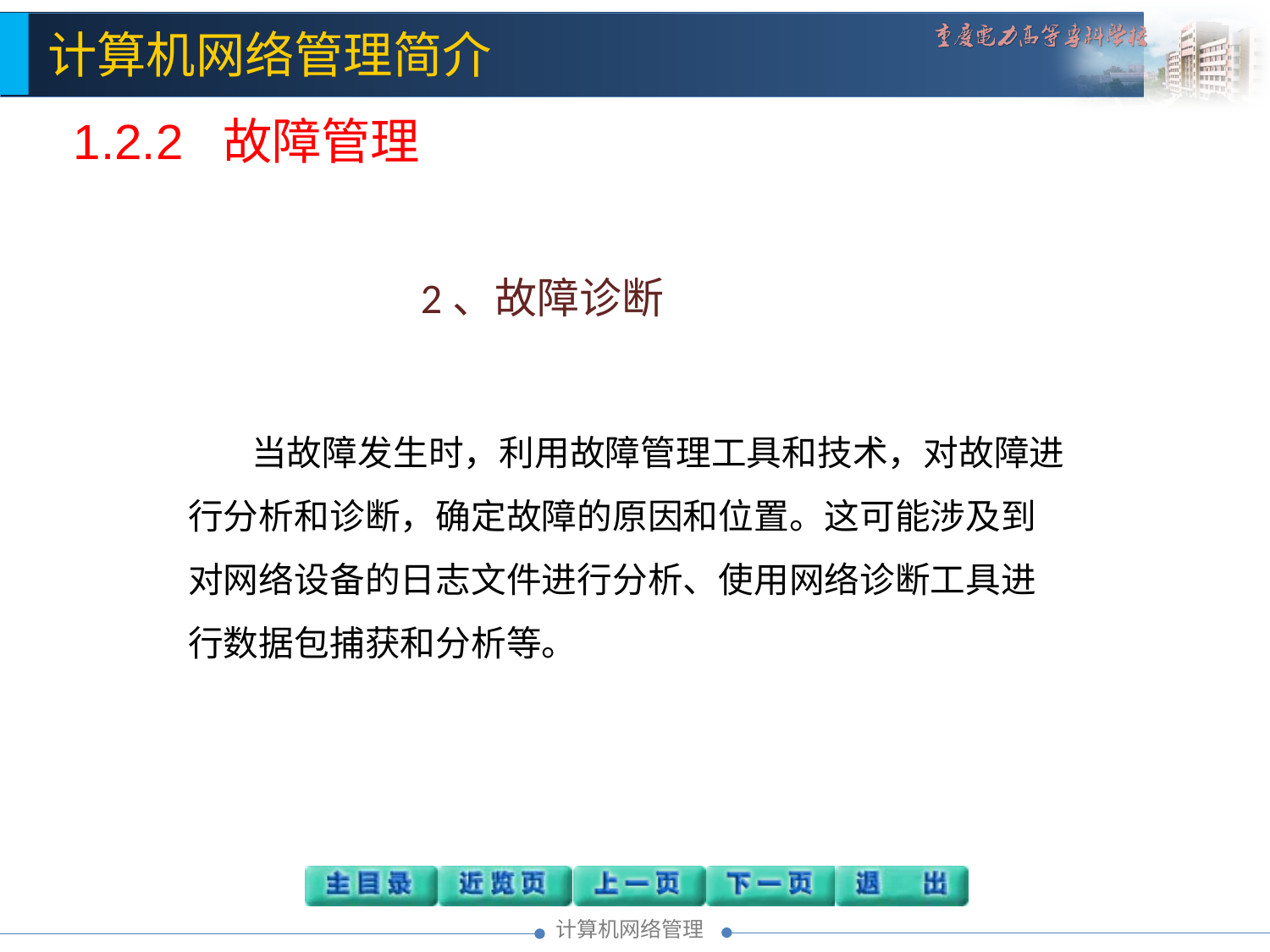

1.2.2  故障管理
2、故障诊断
当故障发生时，利用故障管理工具和技术，对故障进行分析和诊断，确定故障的原因和位置。这可能涉及到对网络设备的日志文件进行分析、使用网络诊断工具进行数据包捕获和分析等。